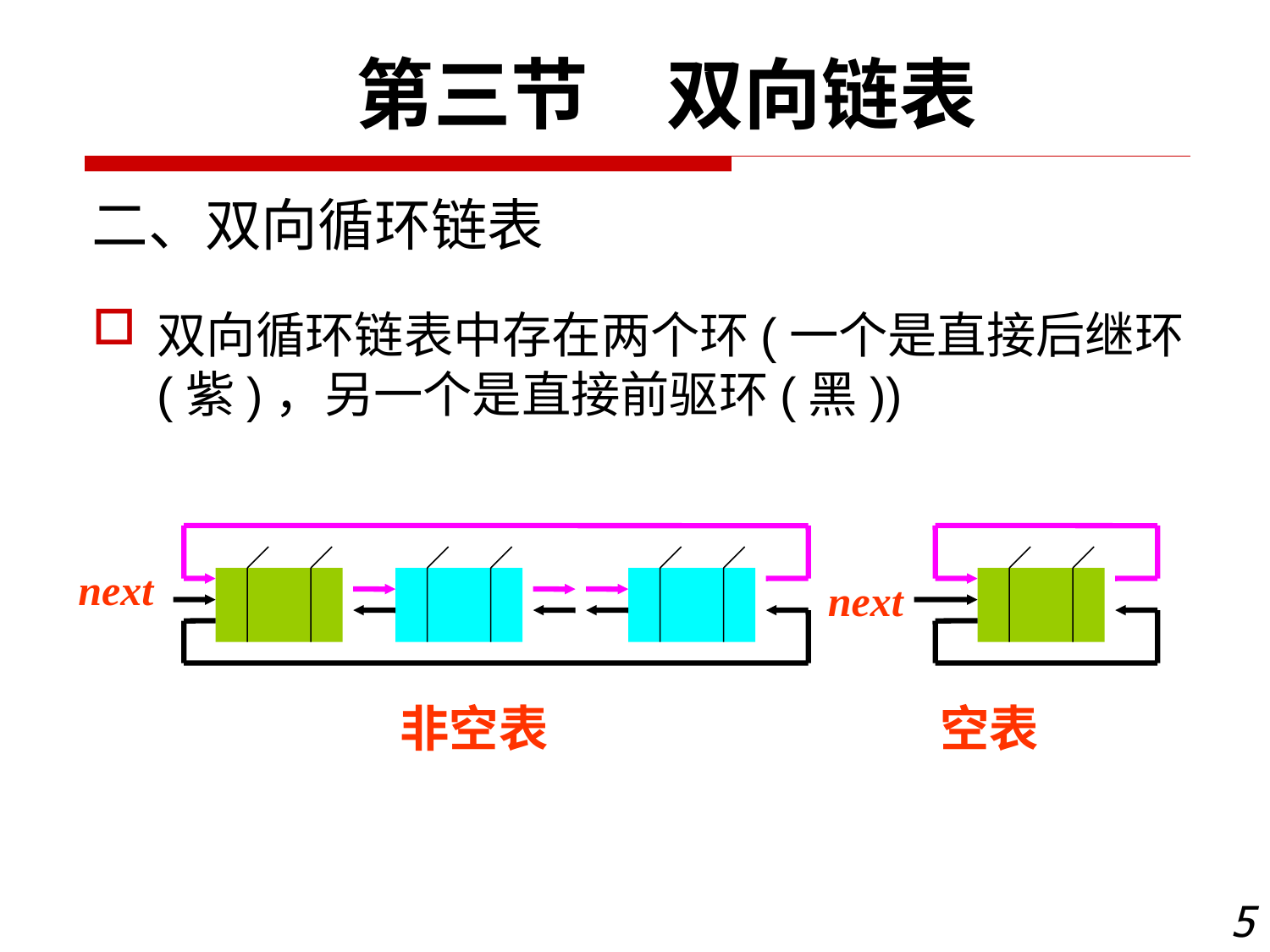

第三节　双向链表
二、双向循环链表
双向循环链表中存在两个环(一个是直接后继环(紫)，另一个是直接前驱环(黑))

next
next

非空表                                   空表
5